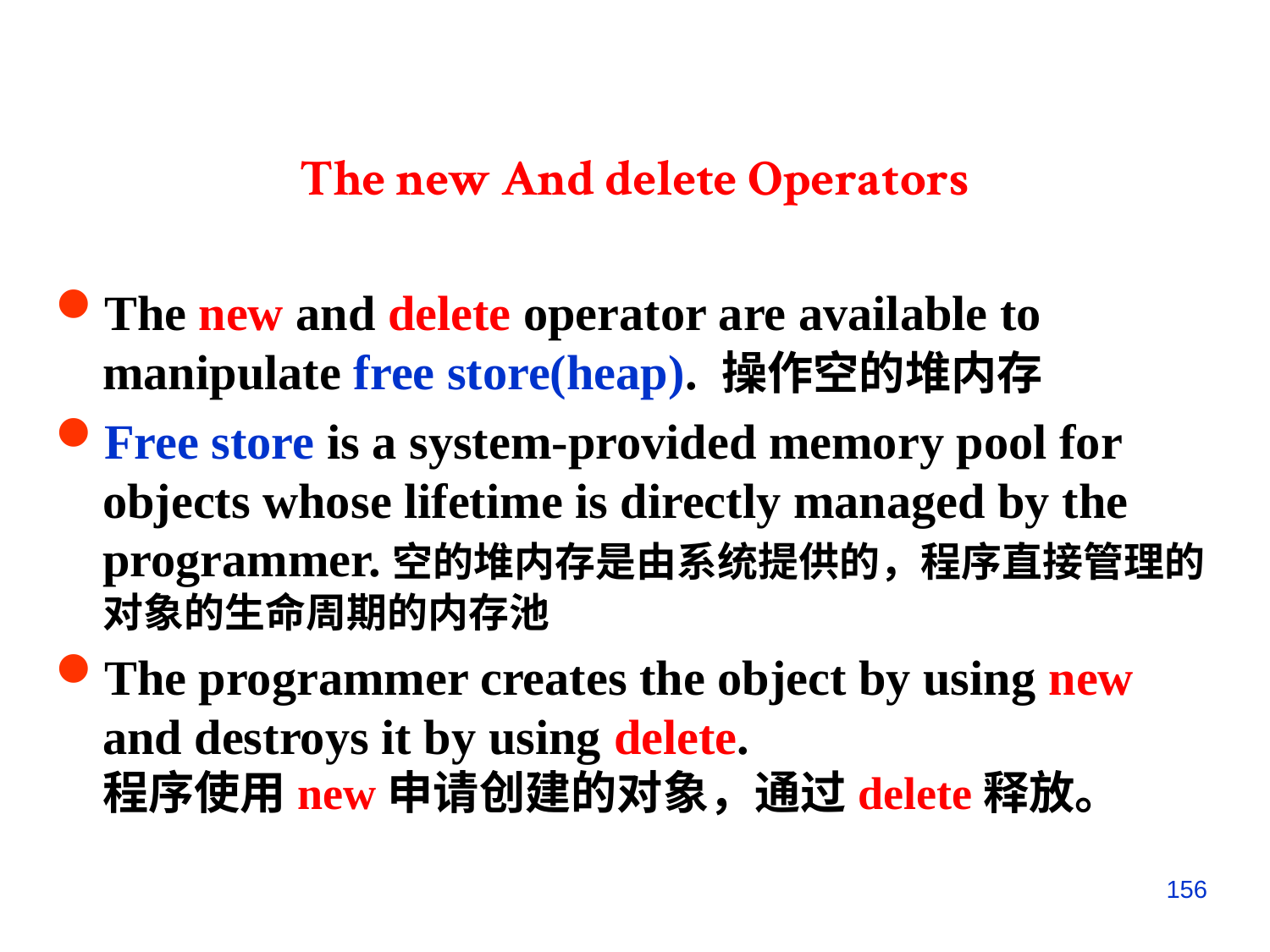

The new And delete Operators
The new and delete operator are available to manipulate free store(heap). 操作空的堆内存
Free store is a system-provided memory pool for objects whose lifetime is directly managed by the programmer.空的堆内存是由系统提供的，程序直接管理的对象的生命周期的内存池
The programmer creates the object by using new and destroys it by using delete.
程序使用new申请创建的对象，通过delete释放。
156